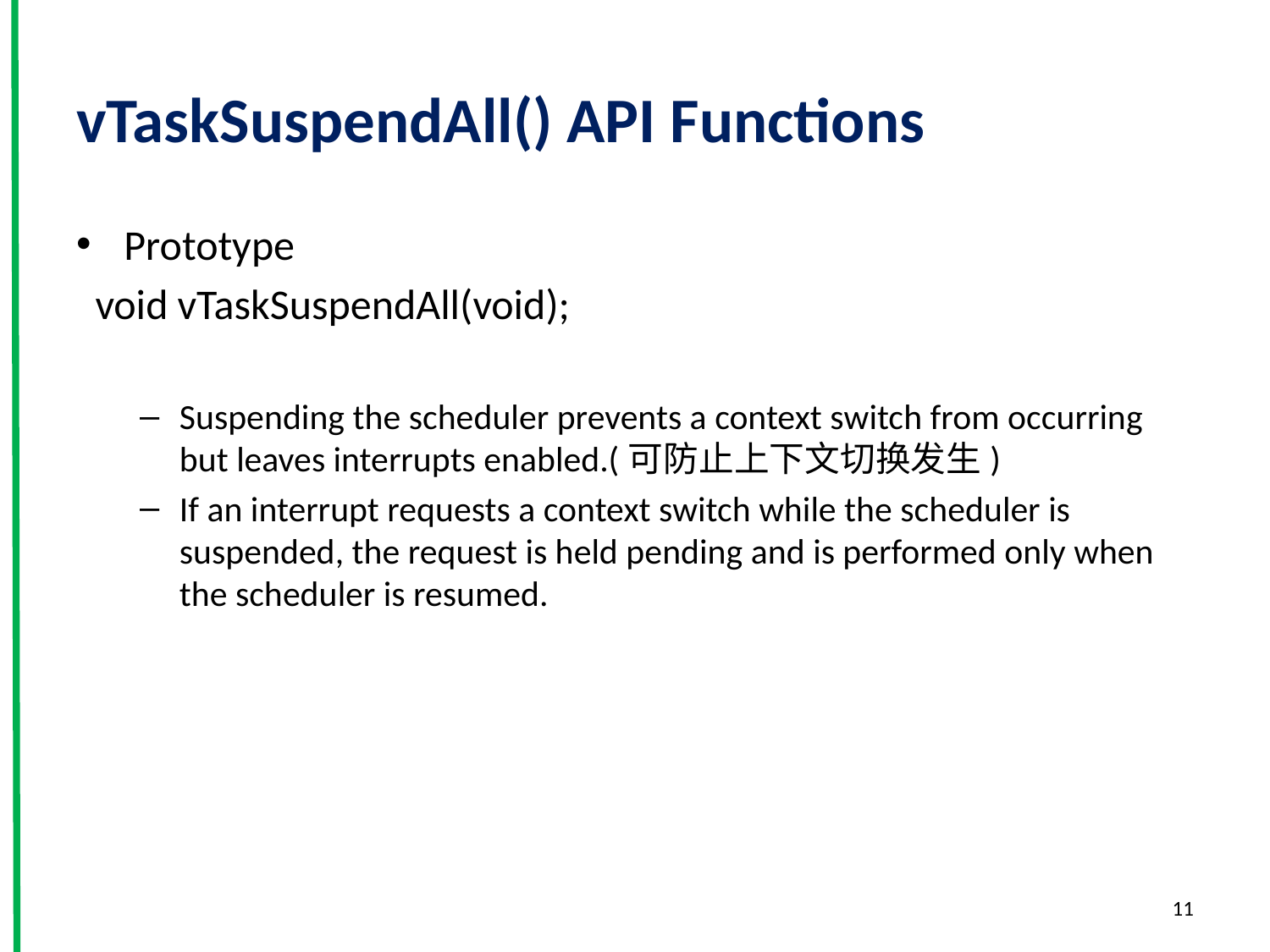

# vTaskSuspendAll() API Functions
Prototype
  void vTaskSuspendAll(void);

Suspending the scheduler prevents a context switch from occurring but leaves interrupts enabled.(可防止上下文切换发生)
If an interrupt requests a context switch while the scheduler is suspended, the request is held pending and is performed only when the scheduler is resumed.
11